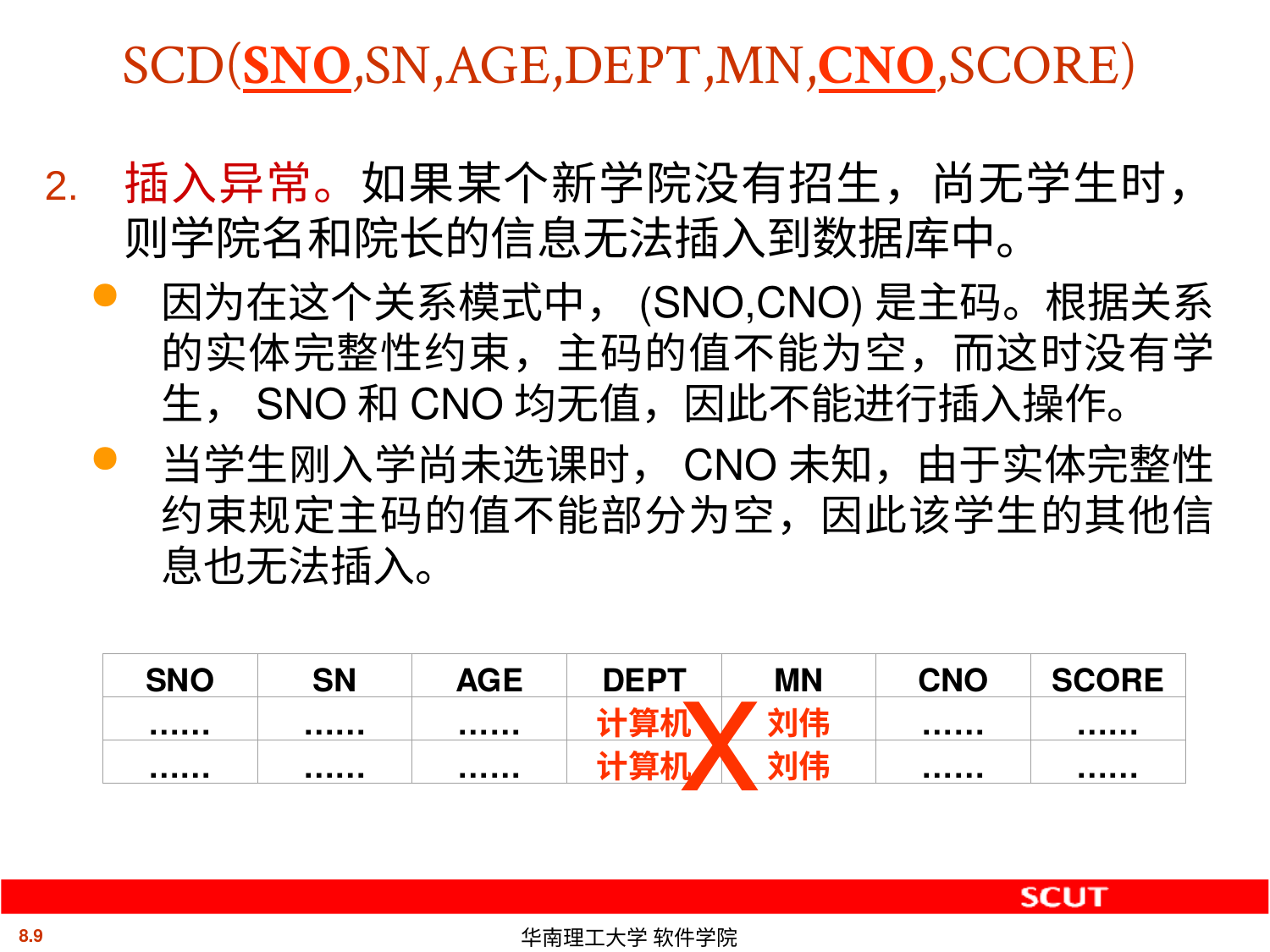

# SCD(SNO,SN,AGE,DEPT,MN,CNO,SCORE)
插入异常。如果某个新学院没有招生，尚无学生时，则学院名和院长的信息无法插入到数据库中。
因为在这个关系模式中，(SNO,CNO)是主码。根据关系的实体完整性约束，主码的值不能为空，而这时没有学生，SNO和CNO均无值，因此不能进行插入操作。
当学生刚入学尚未选课时，CNO未知，由于实体完整性约束规定主码的值不能部分为空，因此该学生的其他信息也无法插入。
x

SNO

SN

AGE

DEPT

MN

CNO

SCORE

……

……

……

计算机

刘伟

……

……

……

……

……

计算机

刘伟

……

……